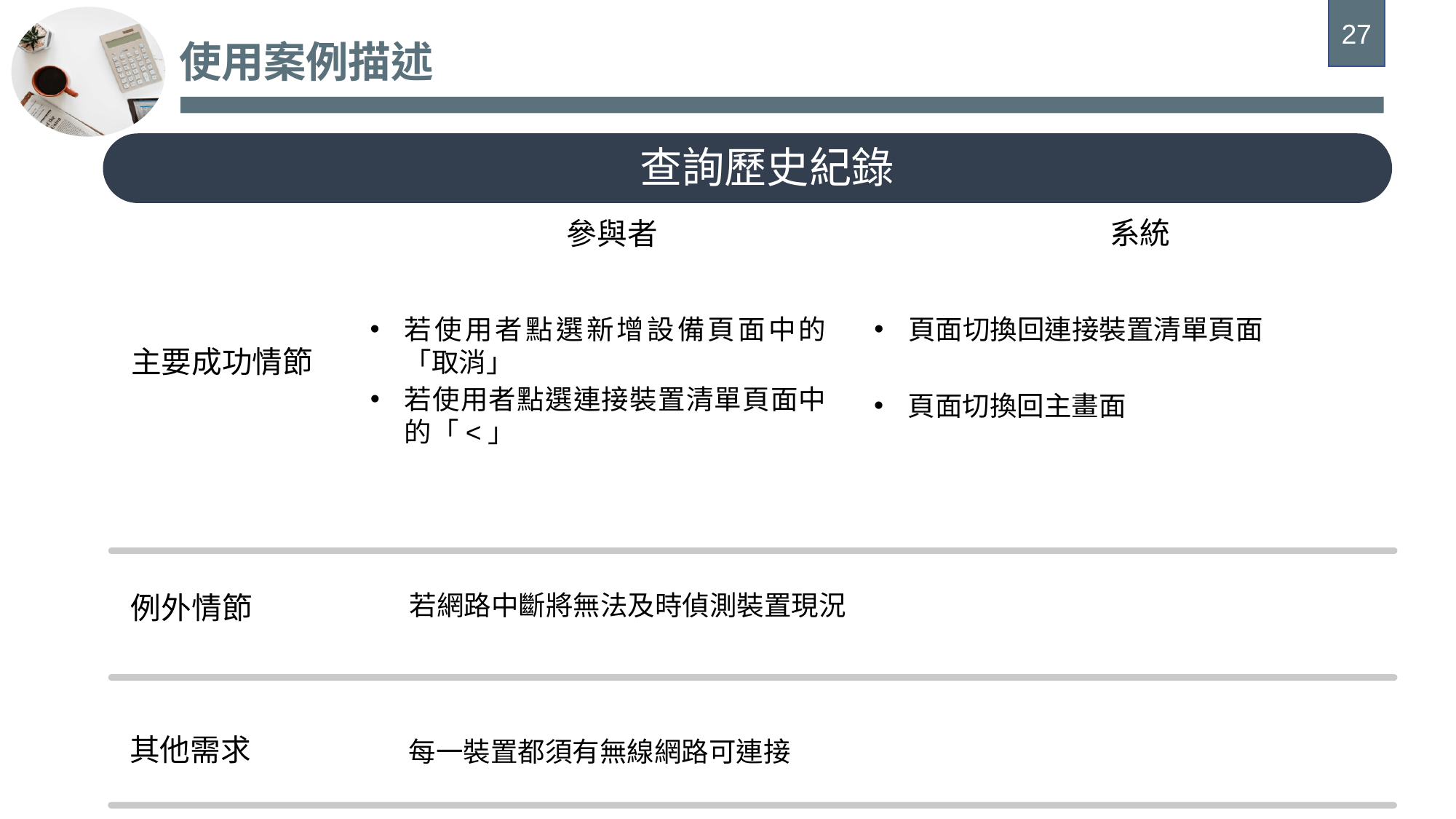

27

使用案例描述

查詢歷史紀錄

系統
參與者
若使用者點選新增設備頁面中的「取消」
頁面切換回連接裝置清單頁面
主要成功情節
若使用者點選連接裝置清單頁面中的「<」
頁面切換回主畫面

例外情節
若網路中斷將無法及時偵測裝置現況

其他需求
每一裝置都須有無線網路可連接